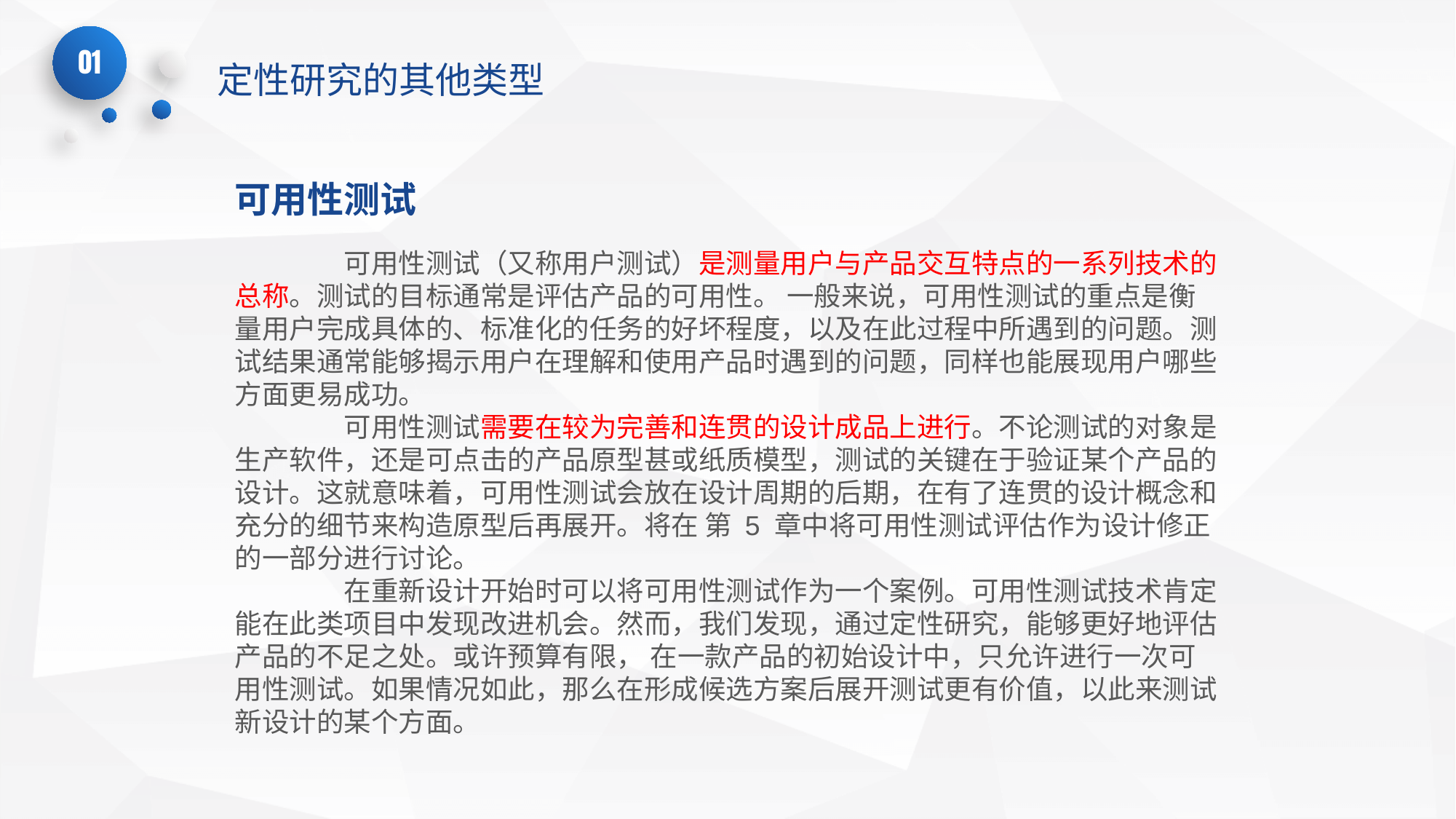

定性研究的其他类型
可用性测试
	可用性测试（又称用户测试）是测量用户与产品交互特点的一系列技术的总称。测试的目标通常是评估产品的可用性。 一般来说，可用性测试的重点是衡量用户完成具体的、标准化的任务的好坏程度，以及在此过程中所遇到的问题。测试结果通常能够揭示用户在理解和使用产品时遇到的问题，同样也能展现用户哪些方面更易成功。
	可用性测试需要在较为完善和连贯的设计成品上进行。不论测试的对象是生产软件，还是可点击的产品原型甚或纸质模型，测试的关键在于验证某个产品的设计。这就意味着，可用性测试会放在设计周期的后期，在有了连贯的设计概念和充分的细节来构造原型后再展开。将在 第 5 章中将可用性测试评估作为设计修正的一部分进行讨论。
	在重新设计开始时可以将可用性测试作为一个案例。可用性测试技术肯定能在此类项目中发现改进机会。然而，我们发现，通过定性研究，能够更好地评估产品的不足之处。或许预算有限， 在一款产品的初始设计中，只允许进行一次可用性测试。如果情况如此，那么在形成候选方案后展开测试更有价值，以此来测试新设计的某个方面。